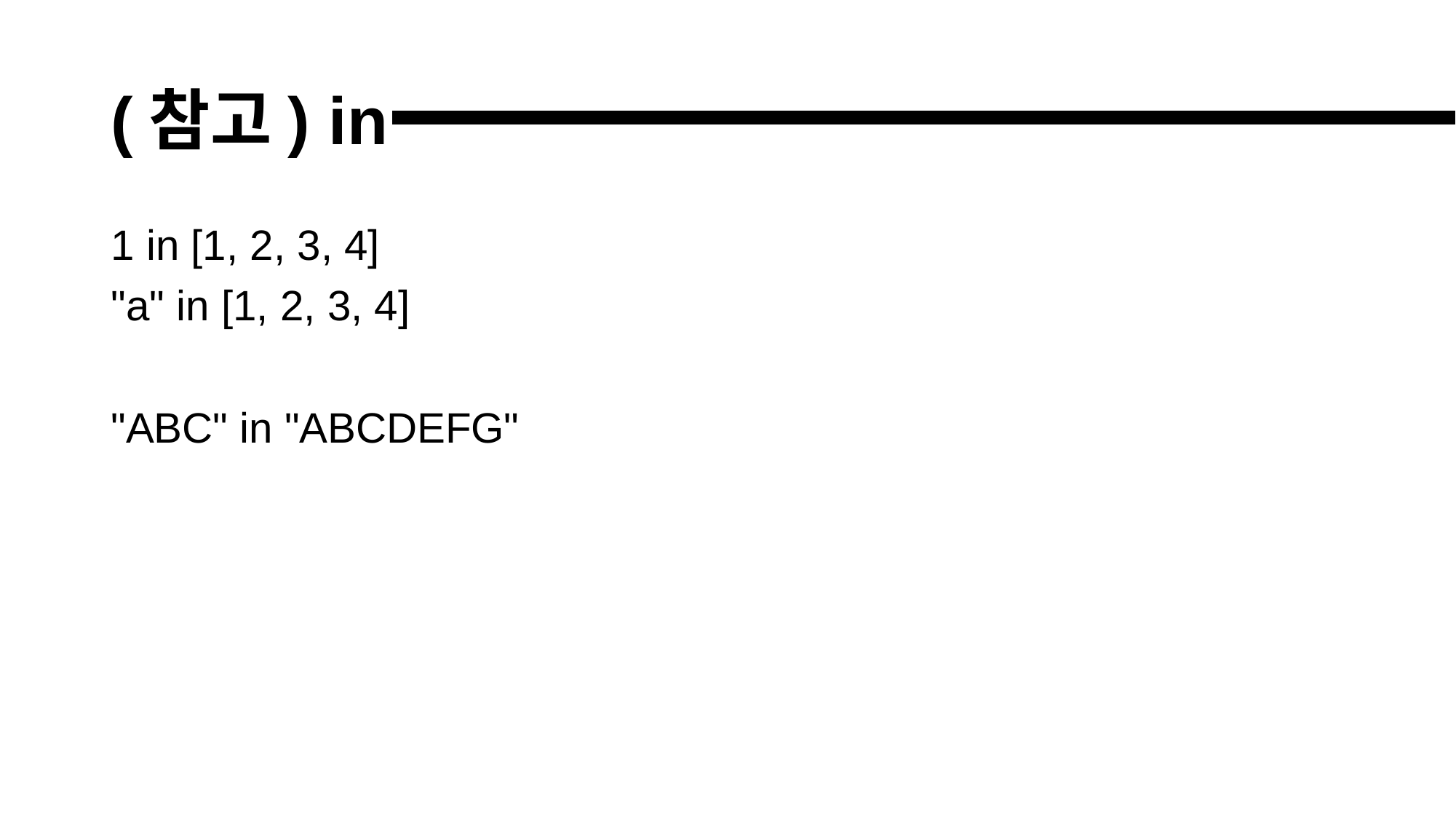

# (참고) in

1 in [1, 2, 3, 4]
"a" in [1, 2, 3, 4]

"ABC" in "ABCDEFG"